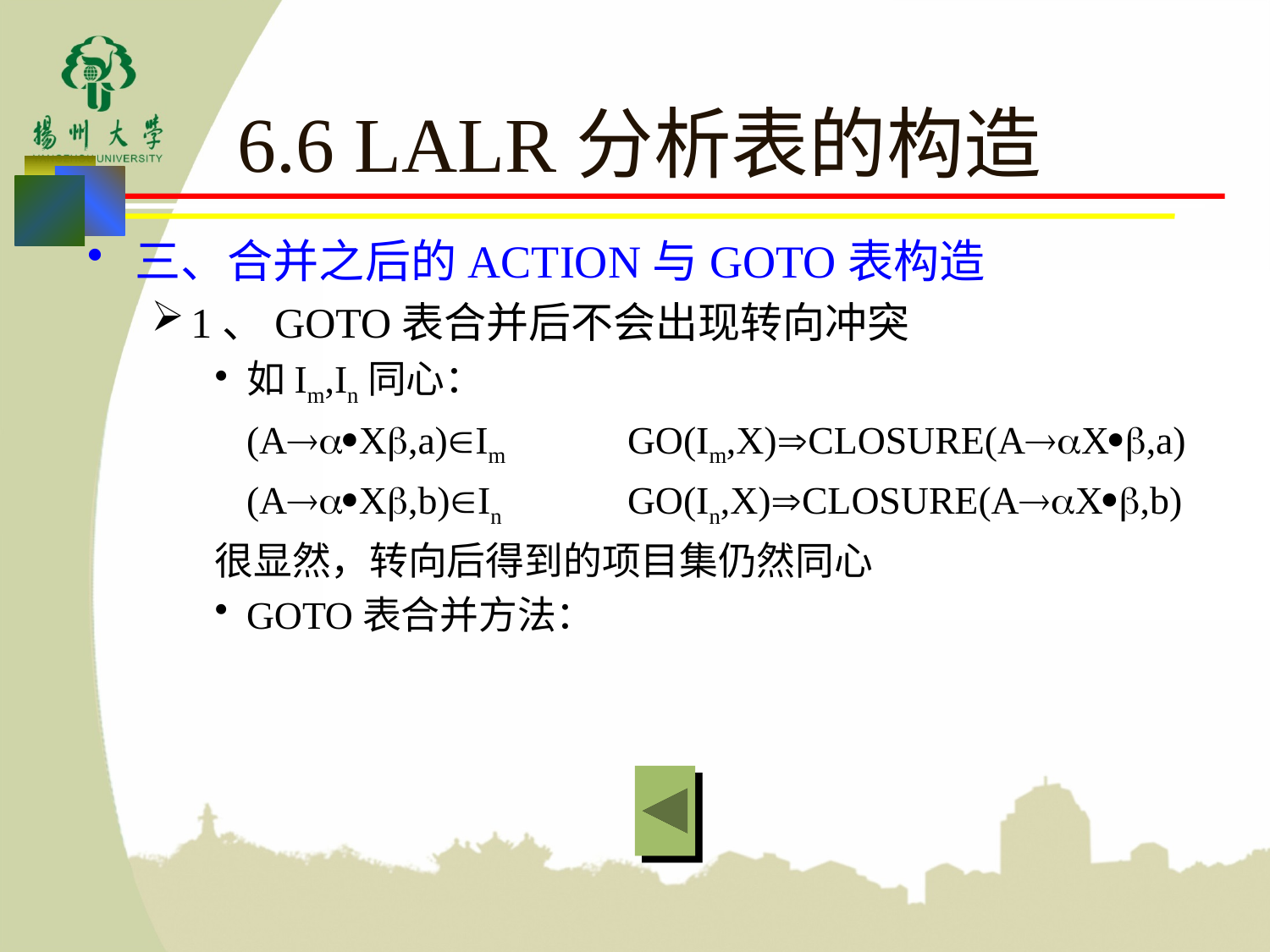

# 6.6 LALR分析表的构造
三、合并之后的ACTION与GOTO表构造
1、GOTO表合并后不会出现转向冲突
如Im,In同心：
	(A→α•Xβ,a)∈Im	GO(Im,X)⇒CLOSURE(A→αX•β,a)
	(A→α•Xβ,b)∈In	GO(In,X)⇒CLOSURE(A→αX•β,b)
很显然，转向后得到的项目集仍然同心
GOTO表合并方法：

109